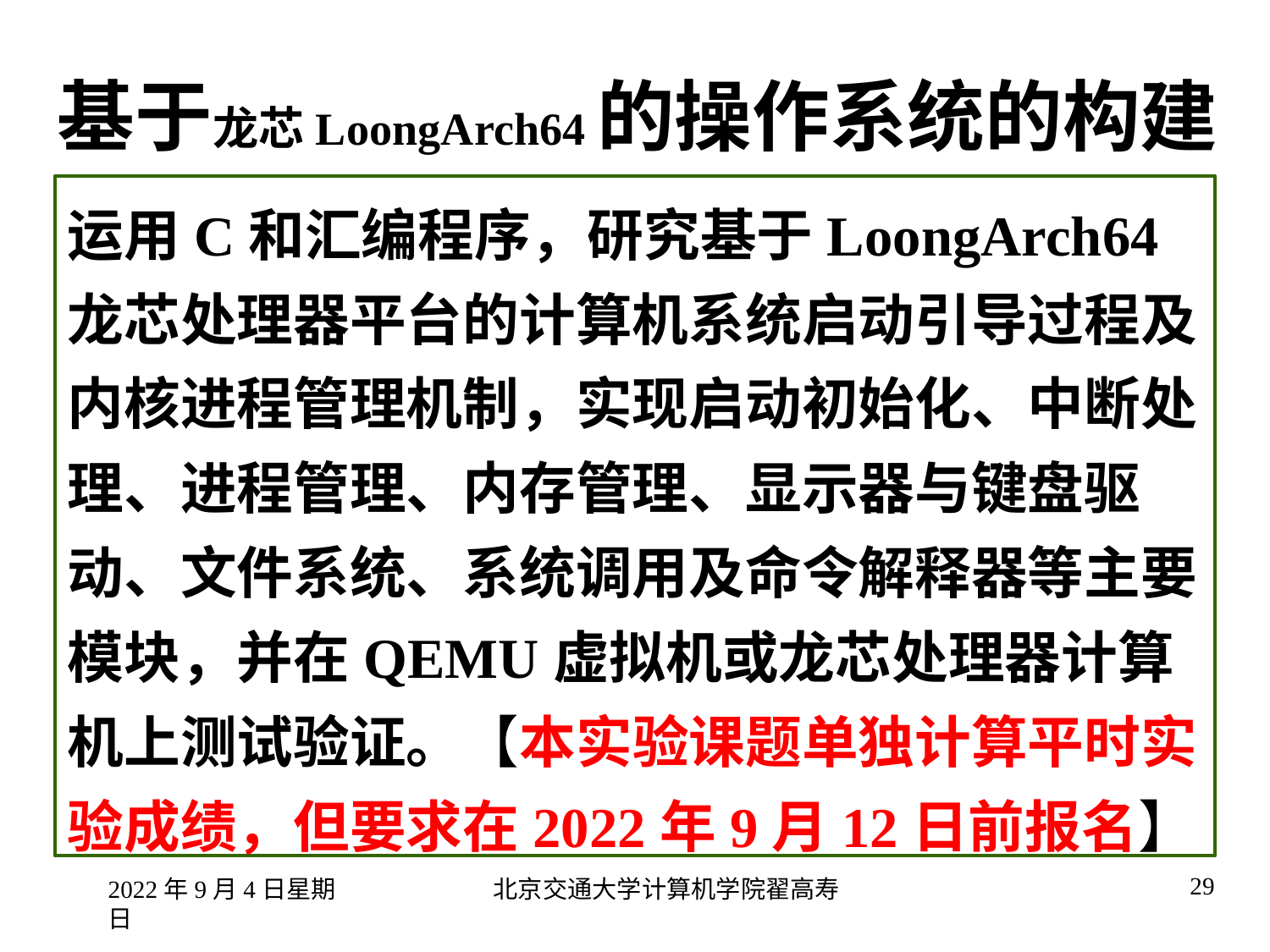

# 基于龙芯LoongArch64的操作系统的构建
运用C和汇编程序，研究基于LoongArch64龙芯处理器平台的计算机系统启动引导过程及内核进程管理机制，实现启动初始化、中断处理、进程管理、内存管理、显示器与键盘驱动、文件系统、系统调用及命令解释器等主要模块，并在QEMU虚拟机或龙芯处理器计算机上测试验证。【本实验课题单独计算平时实验成绩，但要求在2022年9月12日前报名】
2022年9月4日星期日
北京交通大学计算机学院翟高寿
29